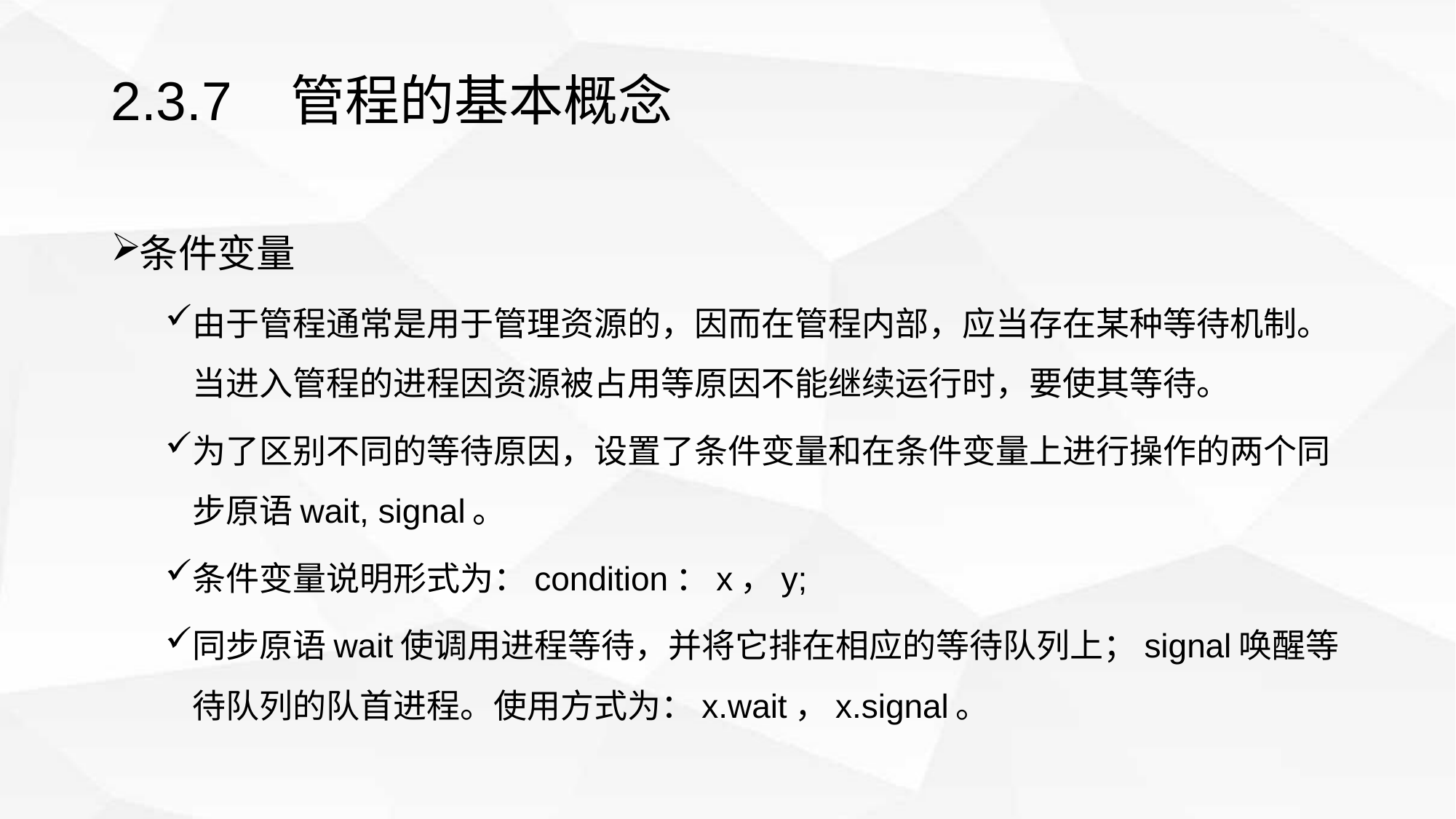

# 2.3.7   管程的基本概念
条件变量
由于管程通常是用于管理资源的，因而在管程内部，应当存在某种等待机制。当进入管程的进程因资源被占用等原因不能继续运行时，要使其等待。
为了区别不同的等待原因，设置了条件变量和在条件变量上进行操作的两个同步原语wait, signal。
条件变量说明形式为：condition：x，y;
同步原语wait使调用进程等待，并将它排在相应的等待队列上；signal唤醒等待队列的队首进程。使用方式为：x.wait，x.signal。